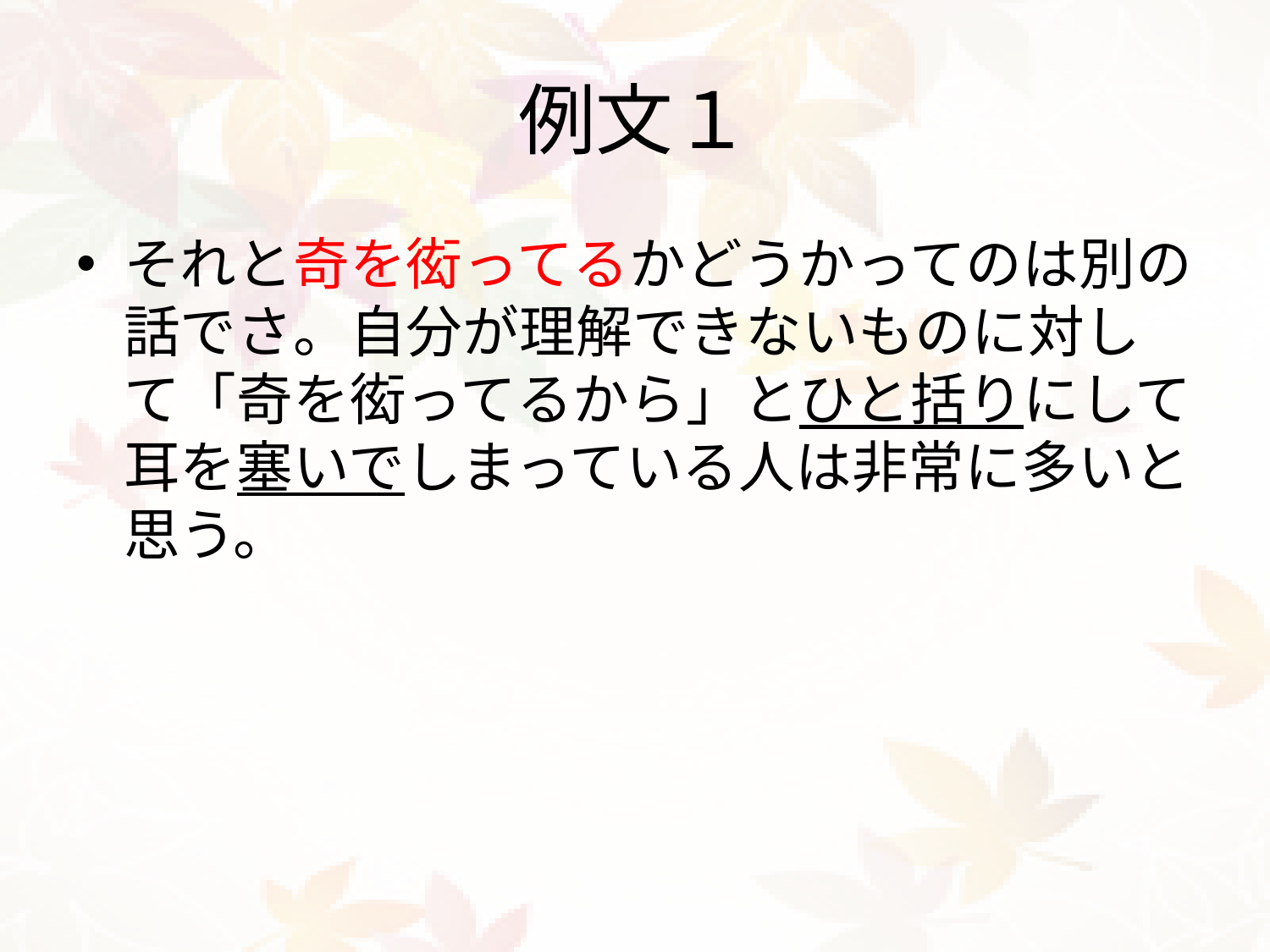

# 例文１
それと奇を衒ってるかどうかってのは別の話でさ。自分が理解できないものに対して「奇を衒ってるから」とひと括りにして耳を塞いでしまっている人は非常に多いと思う。